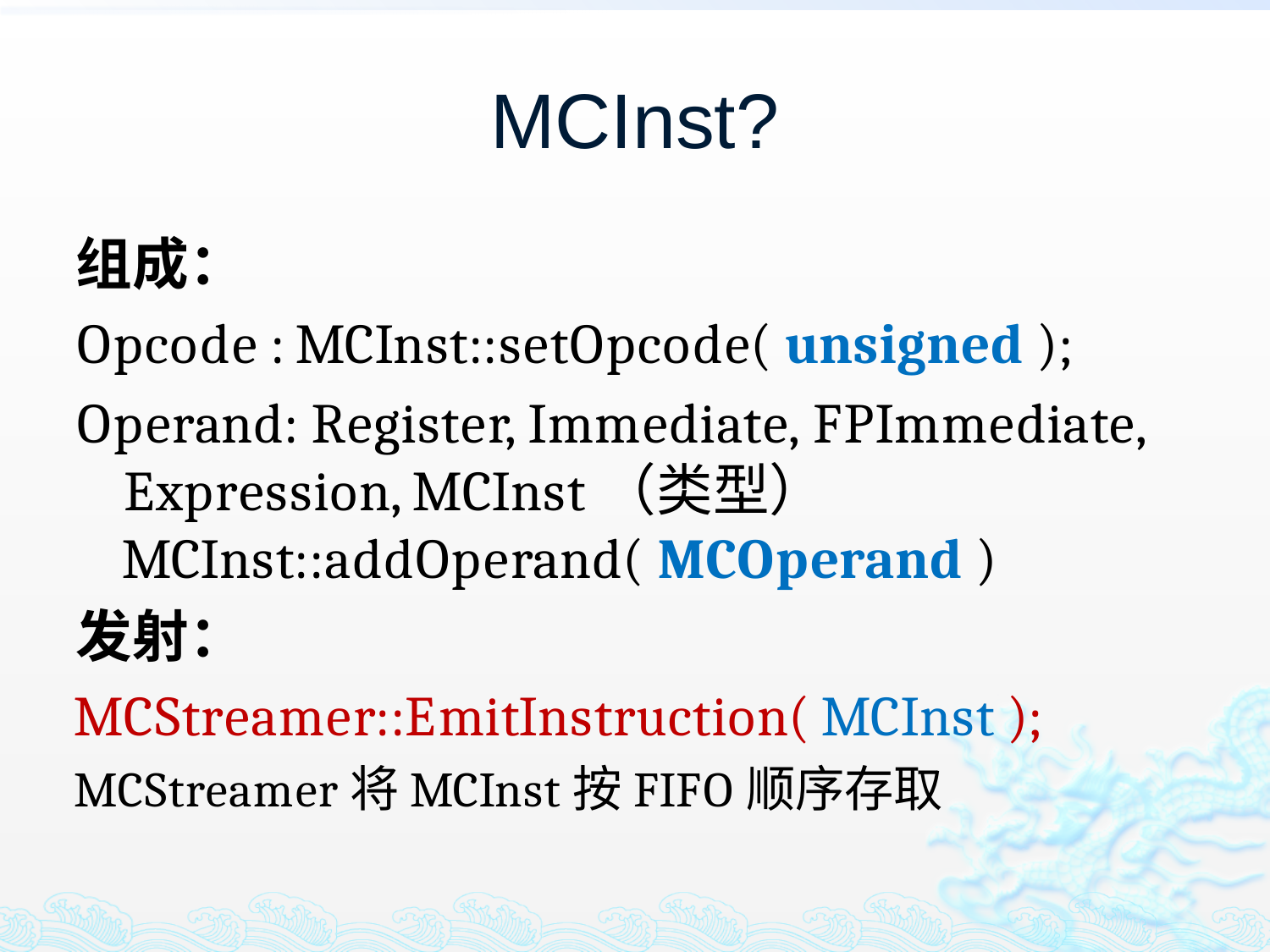

# MCInst?
组成：
Opcode : MCInst::setOpcode( unsigned );
Operand: Register, Immediate, FPImmediate, Expression, MCInst（类型）
MCInst::addOperand( MCOperand )
发射：
MCStreamer::EmitInstruction( MCInst );
MCStreamer将MCInst按FIFO顺序存取